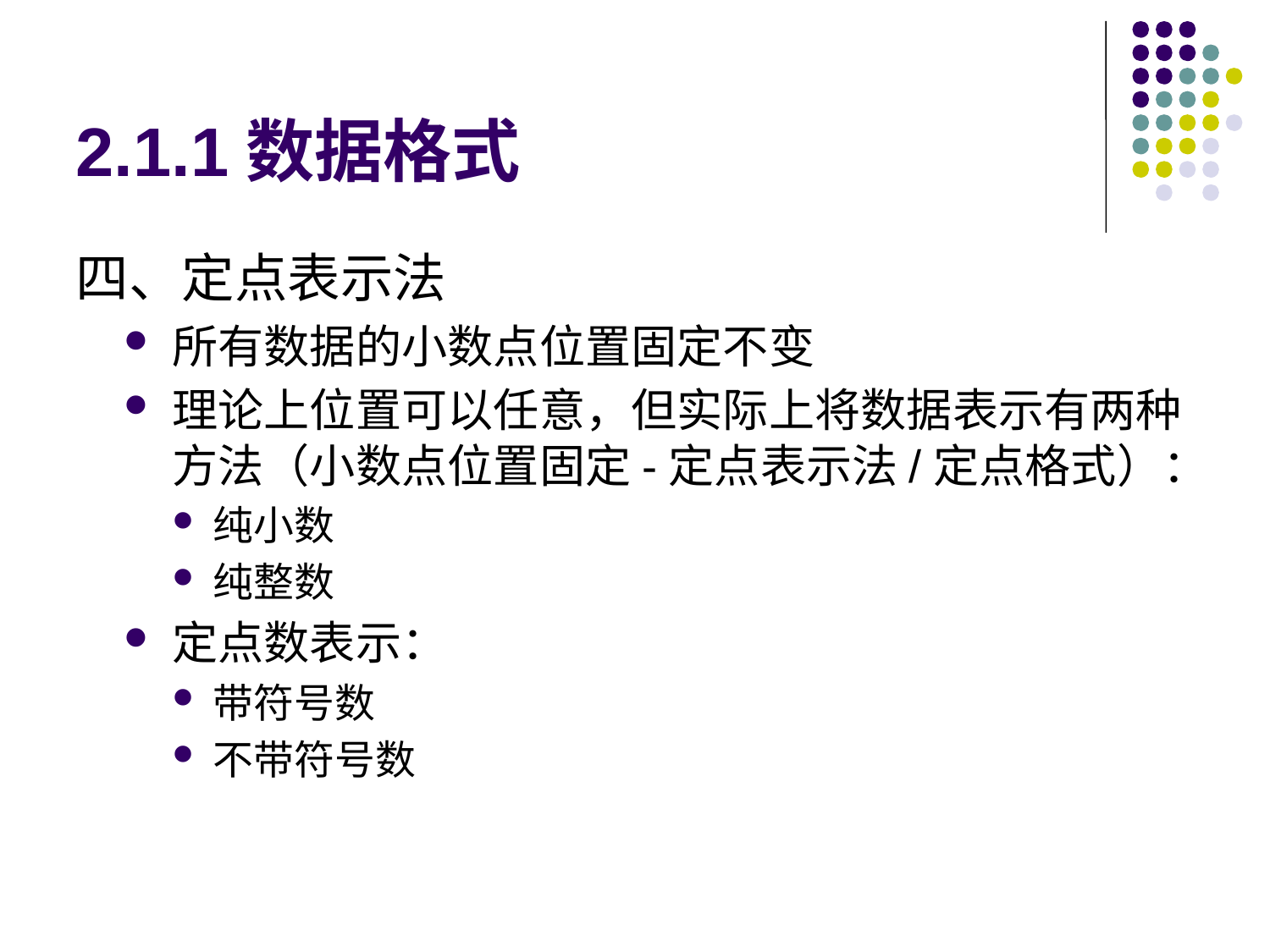

# 2.1.1数据格式
四、定点表示法
所有数据的小数点位置固定不变
理论上位置可以任意，但实际上将数据表示有两种方法（小数点位置固定-定点表示法/定点格式）：
纯小数
纯整数
定点数表示：
带符号数
不带符号数

21